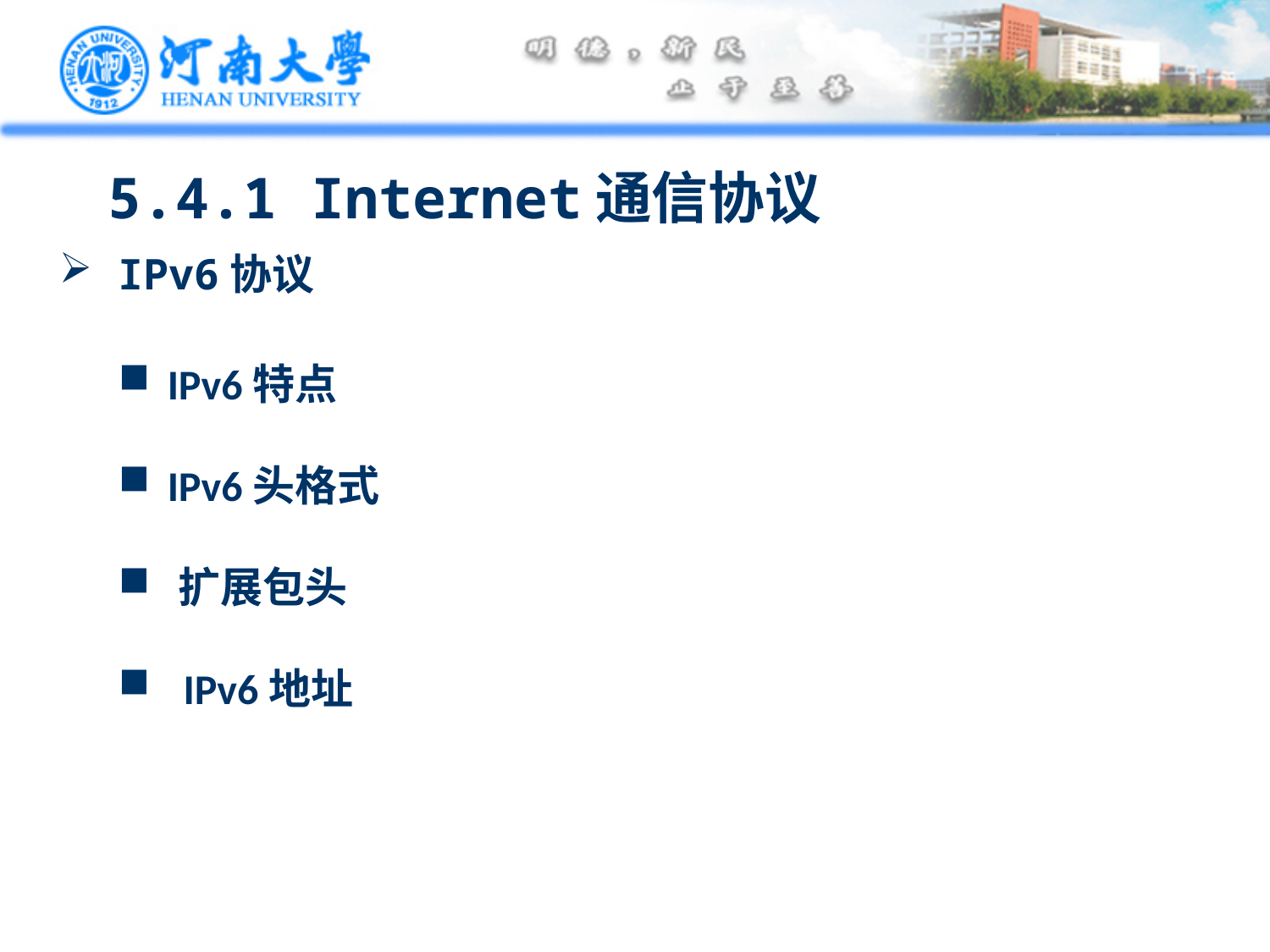

5.4.1 Internet通信协议
 IPv6协议
 IPv6特点
 IPv6头格式
 扩展包头
 IPv6地址